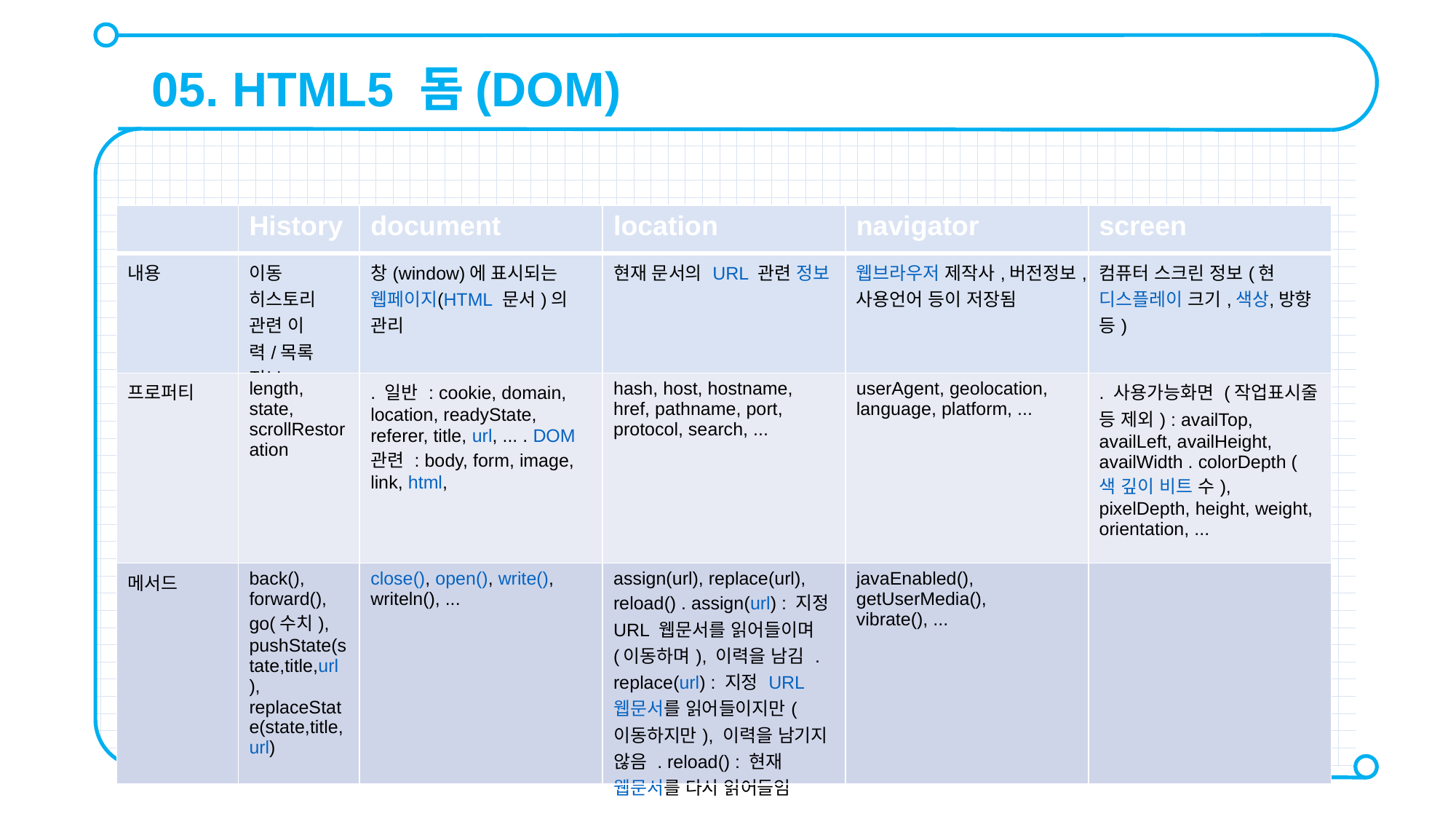

05. HTML5 돔(DOM)
|  | History | document | location | navigator | screen |
| --- | --- | --- | --- | --- | --- |
| 내용 | 이동 히스토리 관련 이력/목록 정보 | 창(window)에 표시되는 웹페이지(HTML 문서)의 관리 | 현재 문서의 URL 관련 정보 | 웹브라우저 제작사,버전정보,사용언어 등이 저장됨 | 컴퓨터 스크린 정보(현 디스플레이 크기,색상,방향 등) |
| 프로퍼티 | length, state, scrollRestoration | . 일반 : cookie, domain, location, readyState, referer, title, url, ... . DOM 관련 : body, form, image, link, html, | hash, host, hostname, href, pathname, port, protocol, search, ... | userAgent, geolocation, language, platform, ... | . 사용가능화면 (작업표시줄 등 제외) : availTop, availLeft, availHeight, availWidth . colorDepth (색 깊이 비트 수), pixelDepth, height, weight, orientation, ... |
| 메서드 | back(), forward(), go(수치), pushState(state,title,url), replaceState(state,title,url) | close(), open(), write(), writeln(), ... | assign(url), replace(url), reload() . assign(url) : 지정 URL 웹문서를 읽어들이며(이동하며), 이력을 남김 . replace(url) : 지정 URL 웹문서를 읽어들이지만(이동하지만), 이력을 남기지 않음 . reload() : 현재 웹문서를 다시 읽어들임 | javaEnabled(), getUserMedia(), vibrate(), ... |  |